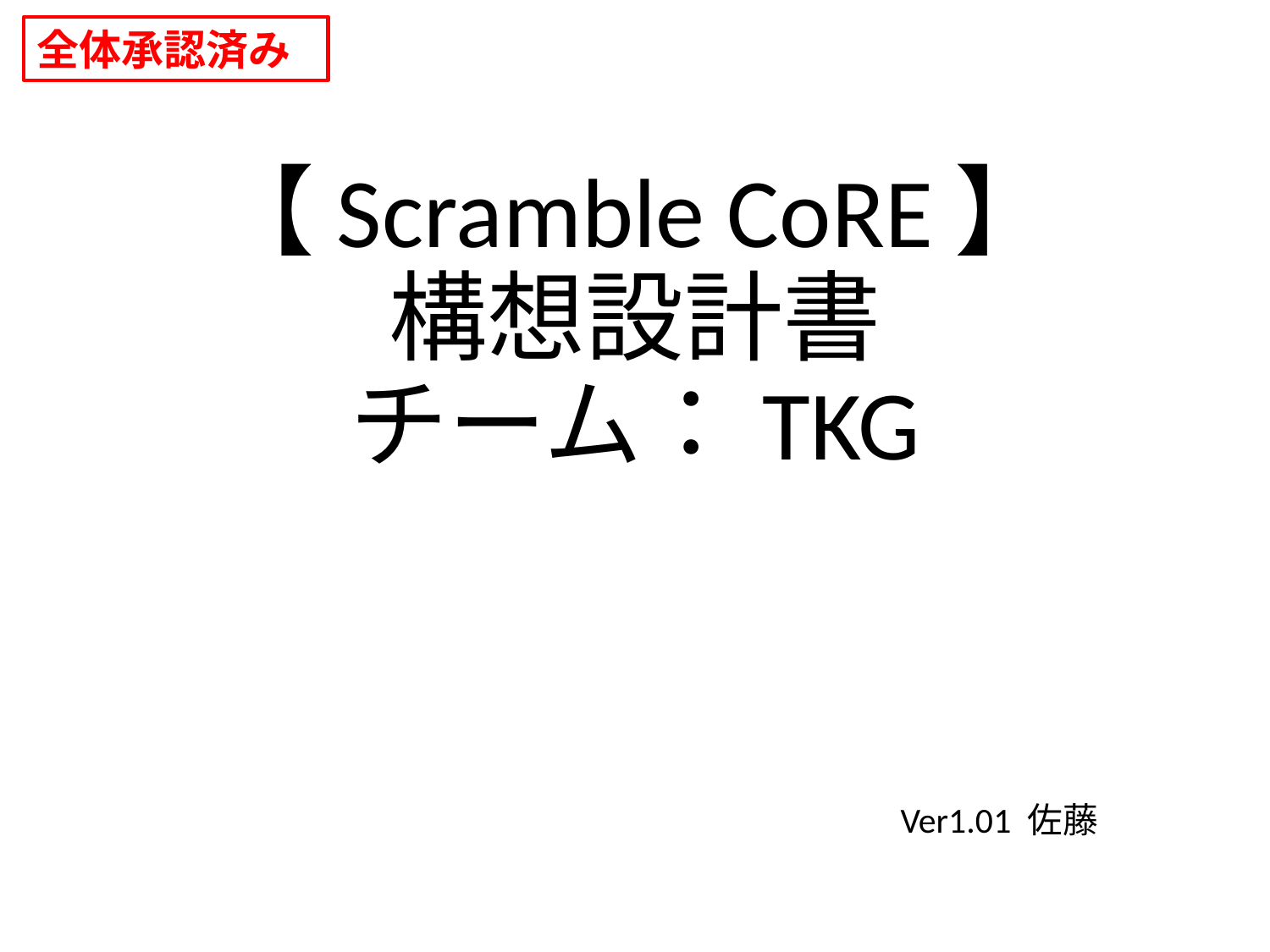

全体承認済み
# 【Scramble CoRE】 構想設計書 チーム：TKG
Ver1.01 佐藤